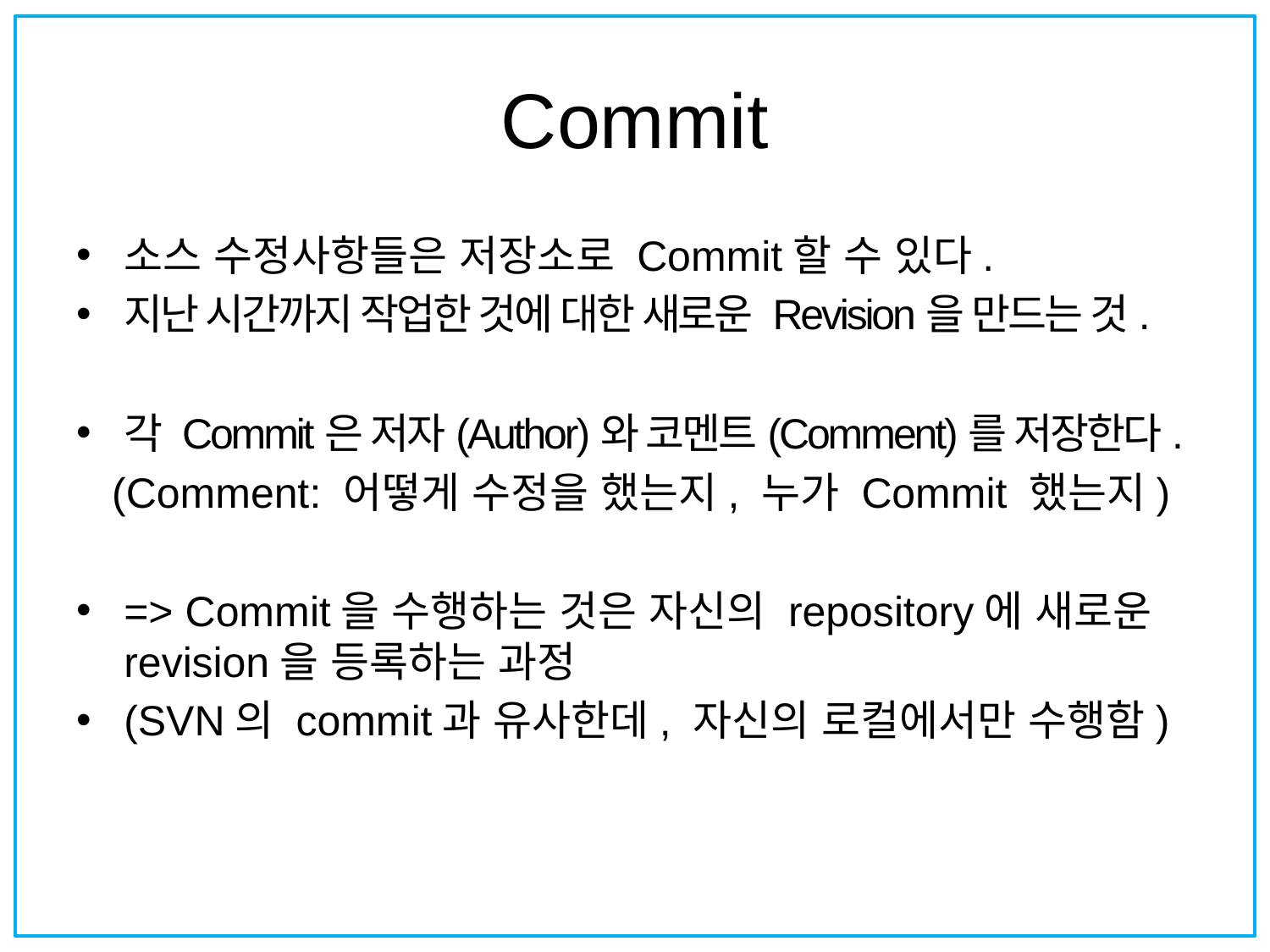

# Commit
소스 수정사항들은 저장소로 Commit할 수 있다.
지난 시간까지 작업한 것에 대한 새로운 Revision을 만드는 것.

각 Commit은 저자(Author)와 코멘트(Comment)를 저장한다.
   (Comment: 어떻게 수정을 했는지, 누가 Commit 했는지)

=> Commit을 수행하는 것은 자신의 repository에 새로운 revision을 등록하는 과정
(SVN의 commit과 유사한데, 자신의 로컬에서만 수행함)